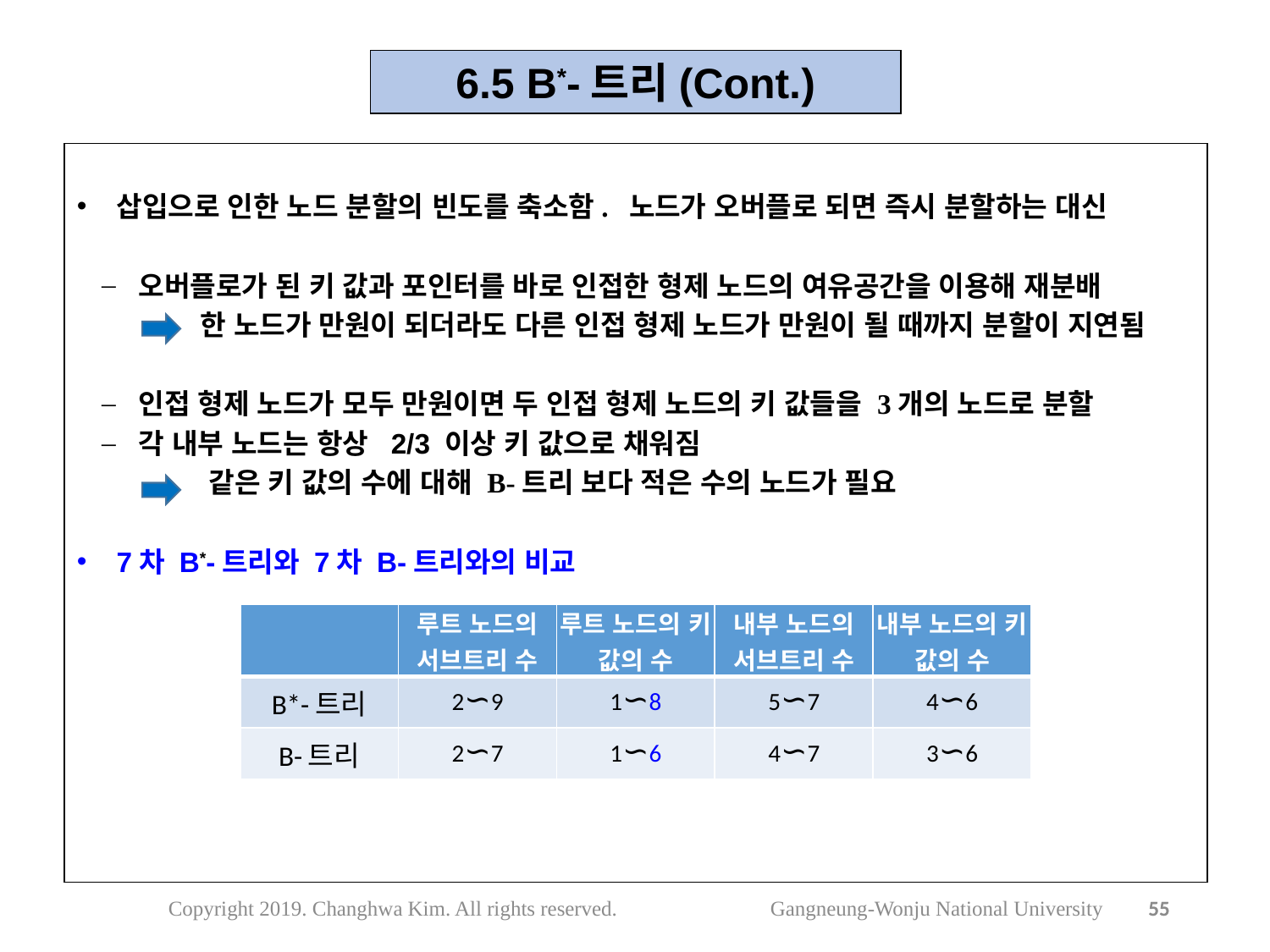

6.5 B*-트리(Cont.)

삽입으로 인한 노드 분할의 빈도를 축소함.  노드가 오버플로 되면 즉시 분할하는 대신

오버플로가 된 키 값과 포인터를 바로 인접한 형제 노드의 여유공간을 이용해 재분배
       한 노드가 만원이 되더라도 다른 인접 형제 노드가 만원이 될 때까지 분할이 지연됨

인접 형제 노드가 모두 만원이면 두 인접 형제 노드의 키 값들을 3개의 노드로 분할
각 내부 노드는 항상  2/3 이상 키 값으로 채워짐
                같은 키 값의 수에 대해 B-트리 보다 적은 수의 노드가 필요

7차 B*-트리와 7차 B-트리와의 비교

|  | 루트 노드의 서브트리 수 | 루트 노드의 키 값의 수 | 내부 노드의 서브트리 수 | 내부 노드의 키 값의 수 |
| --- | --- | --- | --- | --- |
| B\*-트리 | 2∽9 | 1∽8 | 5∽7 | 4∽6 |
| B-트리 | 2∽7 | 1∽6 | 4∽7 | 3∽6 |
Copyright 2019. Changhwa Kim. All rights reserved.                             Gangneung-Wonju National University
55
55